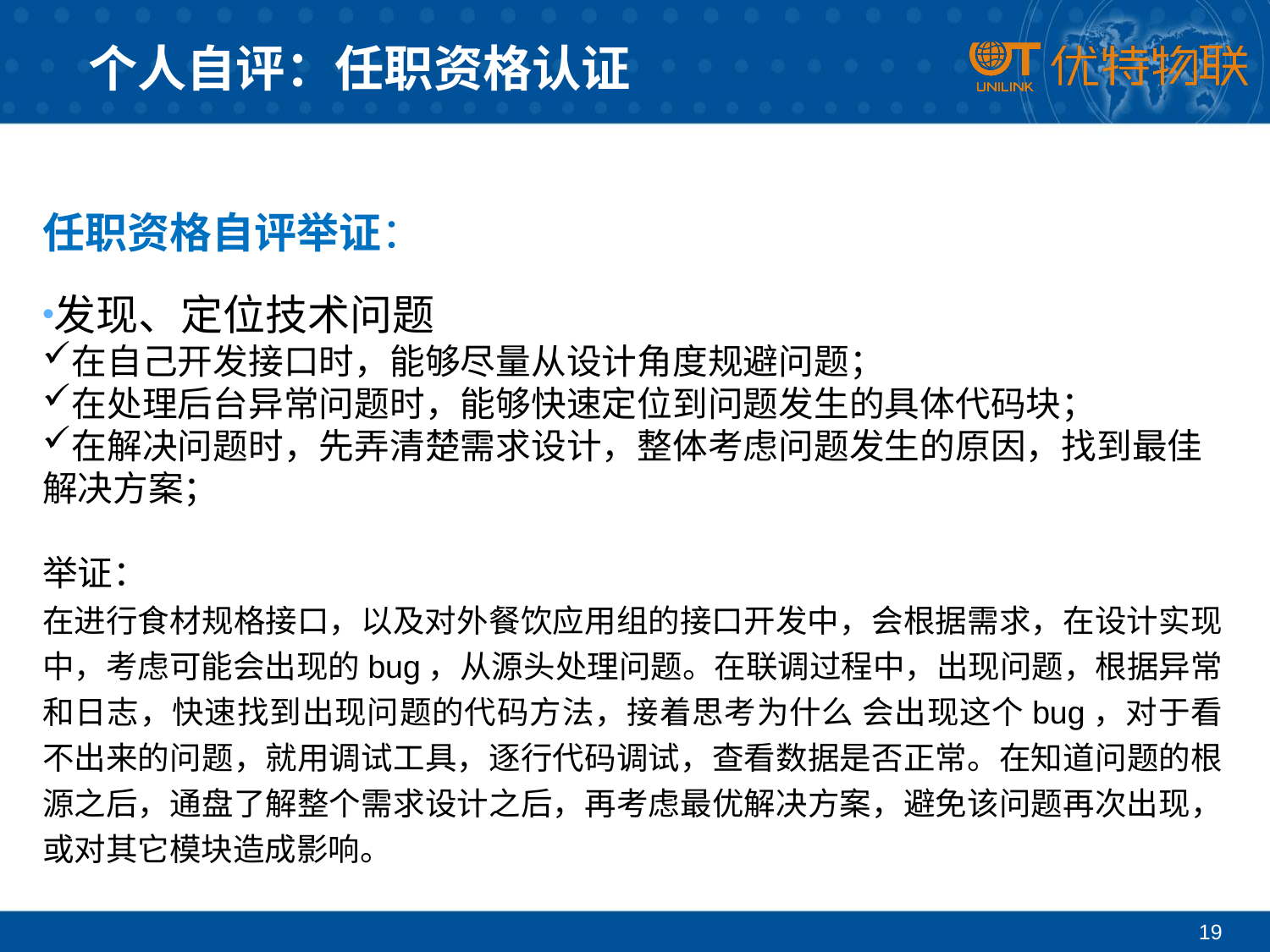

# 个人自评：任职资格认证
任职资格自评举证：
发现、定位技术问题
在自己开发接口时，能够尽量从设计角度规避问题；
在处理后台异常问题时，能够快速定位到问题发生的具体代码块；
在解决问题时，先弄清楚需求设计，整体考虑问题发生的原因，找到最佳解决方案；

举证：
在进行食材规格接口，以及对外餐饮应用组的接口开发中，会根据需求，在设计实现中，考虑可能会出现的bug，从源头处理问题。在联调过程中，出现问题，根据异常和日志，快速找到出现问题的代码方法，接着思考为什么 会出现这个bug，对于看不出来的问题，就用调试工具，逐行代码调试，查看数据是否正常。在知道问题的根源之后，通盘了解整个需求设计之后，再考虑最优解决方案，避免该问题再次出现，或对其它模块造成影响。
19